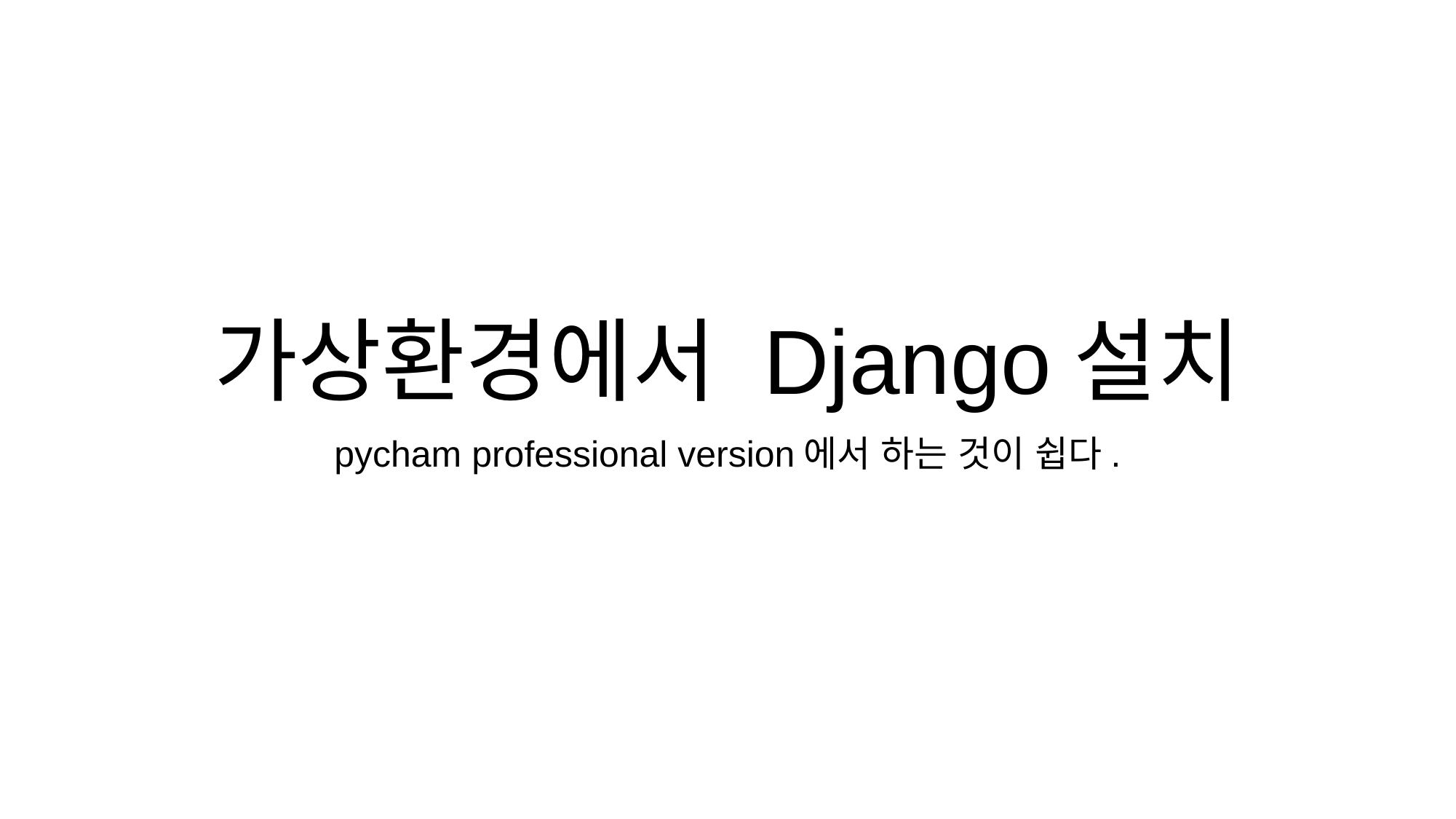

# 가상환경에서 Django설치
pycham professional version에서 하는 것이 쉽다.